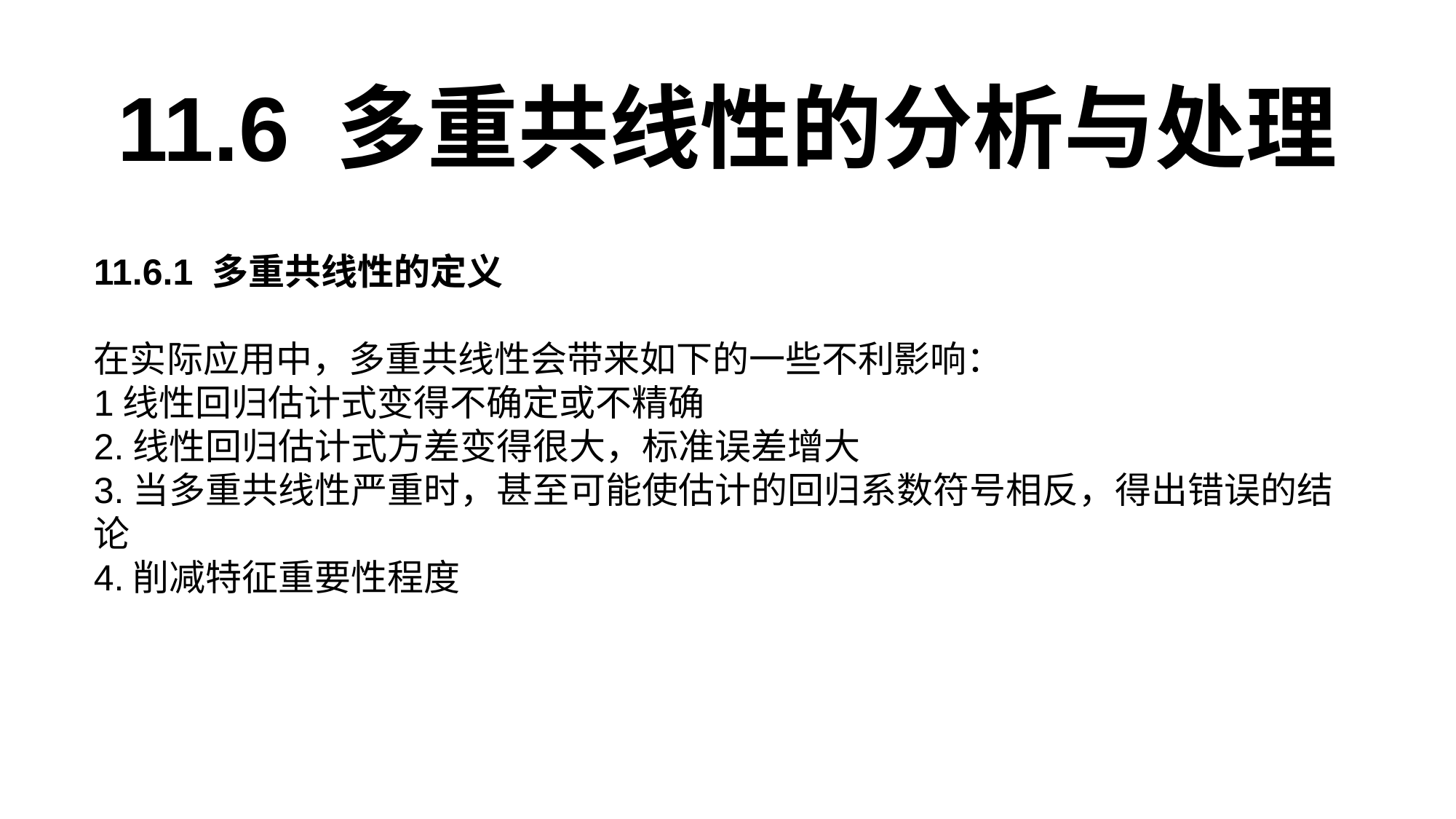

11.6 多重共线性的分析与处理
11.6.1 多重共线性的定义

在实际应用中，多重共线性会带来如下的一些不利影响：
1线性回归估计式变得不确定或不精确
2.线性回归估计式方差变得很大，标准误差增大
3.当多重共线性严重时，甚至可能使估计的回归系数符号相反，得出错误的结论
4.削减特征重要性程度